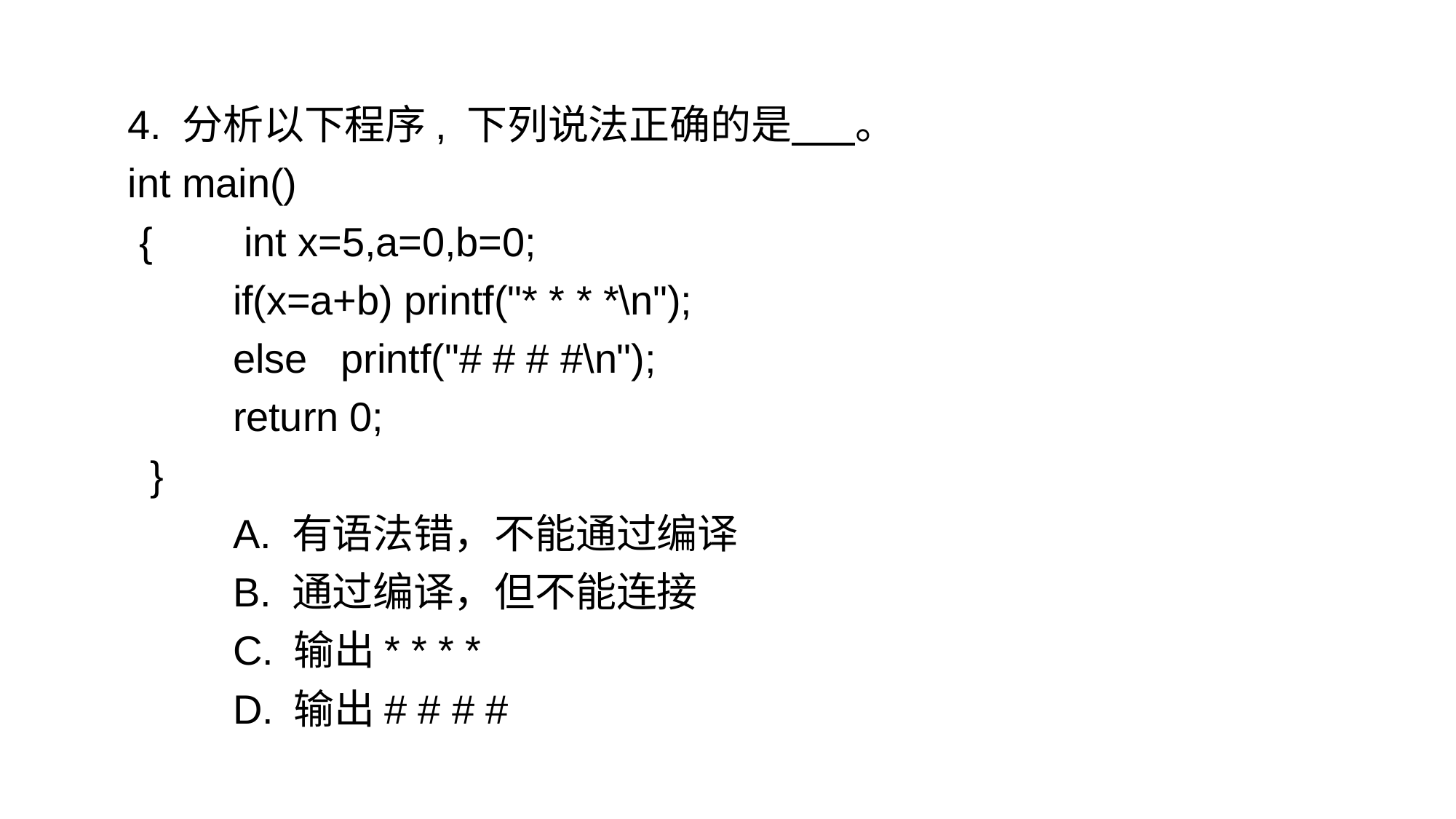

4. 分析以下程序, 下列说法正确的是       。
int main()
 {	 int x=5,a=0,b=0;
	if(x=a+b) printf("* * * *\n");
	else   printf("# # # #\n");
	return 0;
  }
	A. 有语法错，不能通过编译
	B. 通过编译，但不能连接
	C. 输出* * * *
	D. 输出# # # #